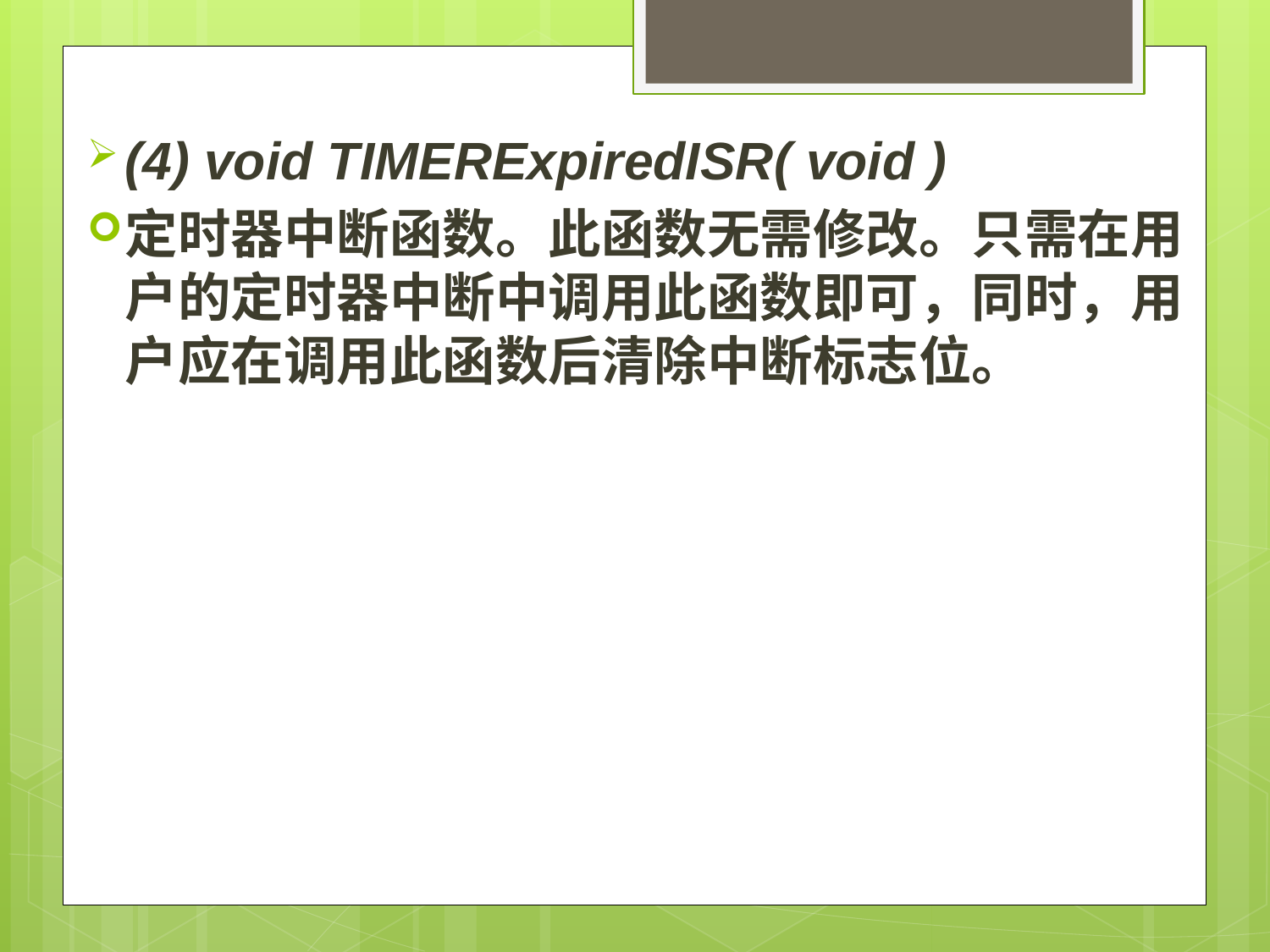

(4) void TIMERExpiredISR( void )
定时器中断函数。此函数无需修改。只需在用户的定时器中断中调用此函数即可，同时，用户应在调用此函数后清除中断标志位。